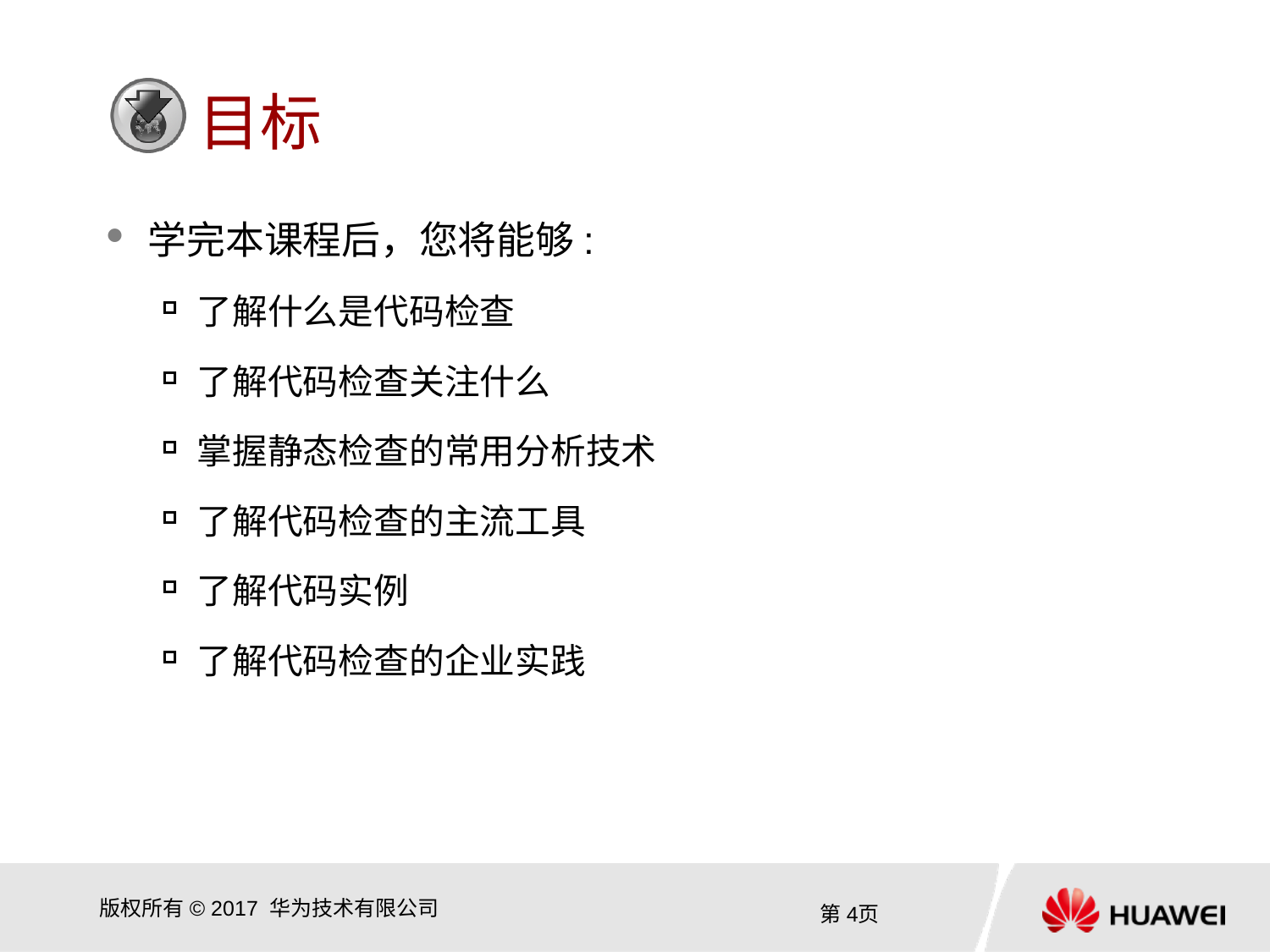

学完本课程后，您将能够:
了解什么是代码检查
了解代码检查关注什么
掌握静态检查的常用分析技术
了解代码检查的主流工具
了解代码实例
了解代码检查的企业实践